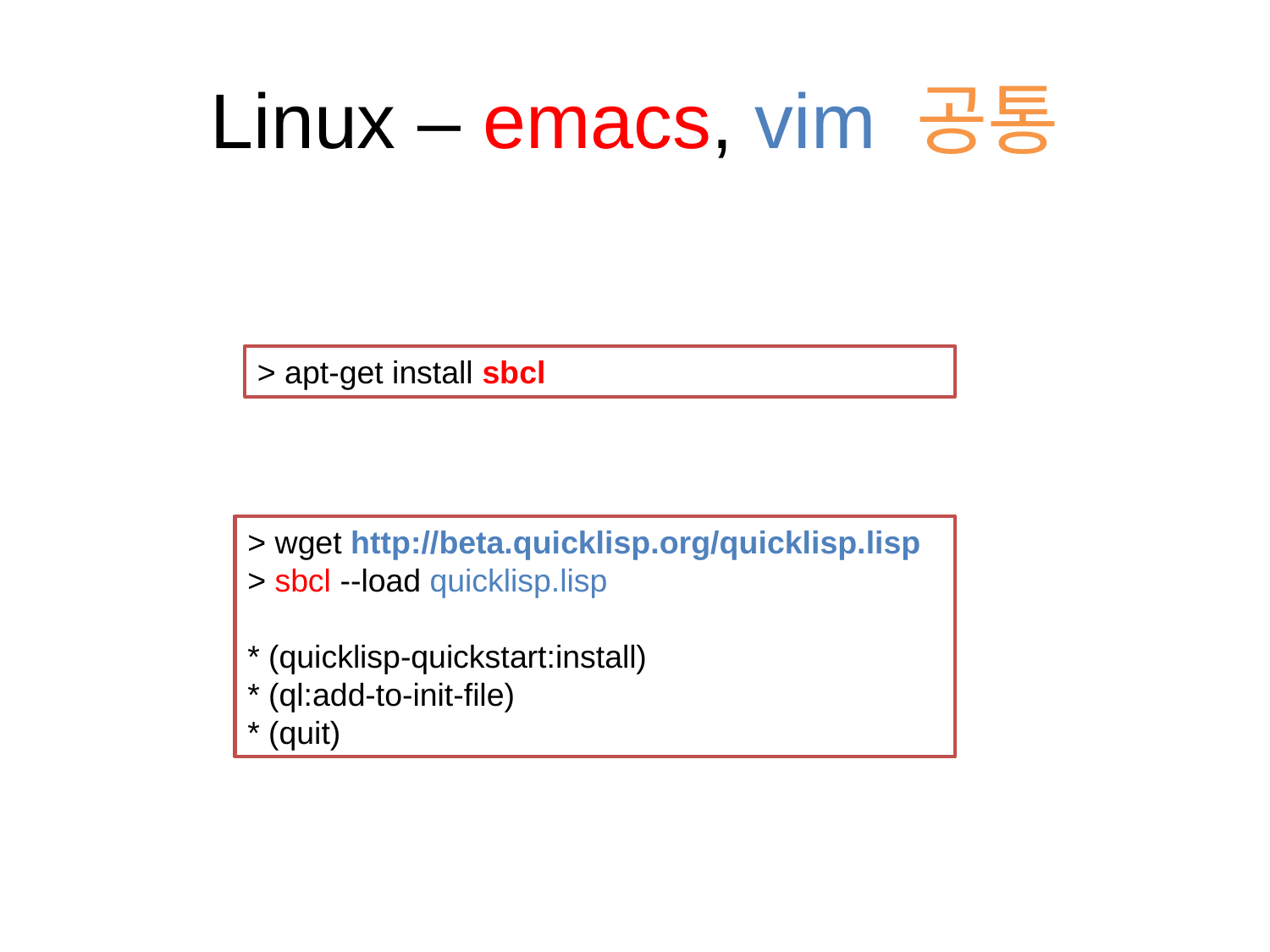

# Linux – emacs, vim 공통
> apt-get install sbcl
> wget http://beta.quicklisp.org/quicklisp.lisp
> sbcl --load quicklisp.lisp

* (quicklisp-quickstart:install)
* (ql:add-to-init-file)
* (quit)